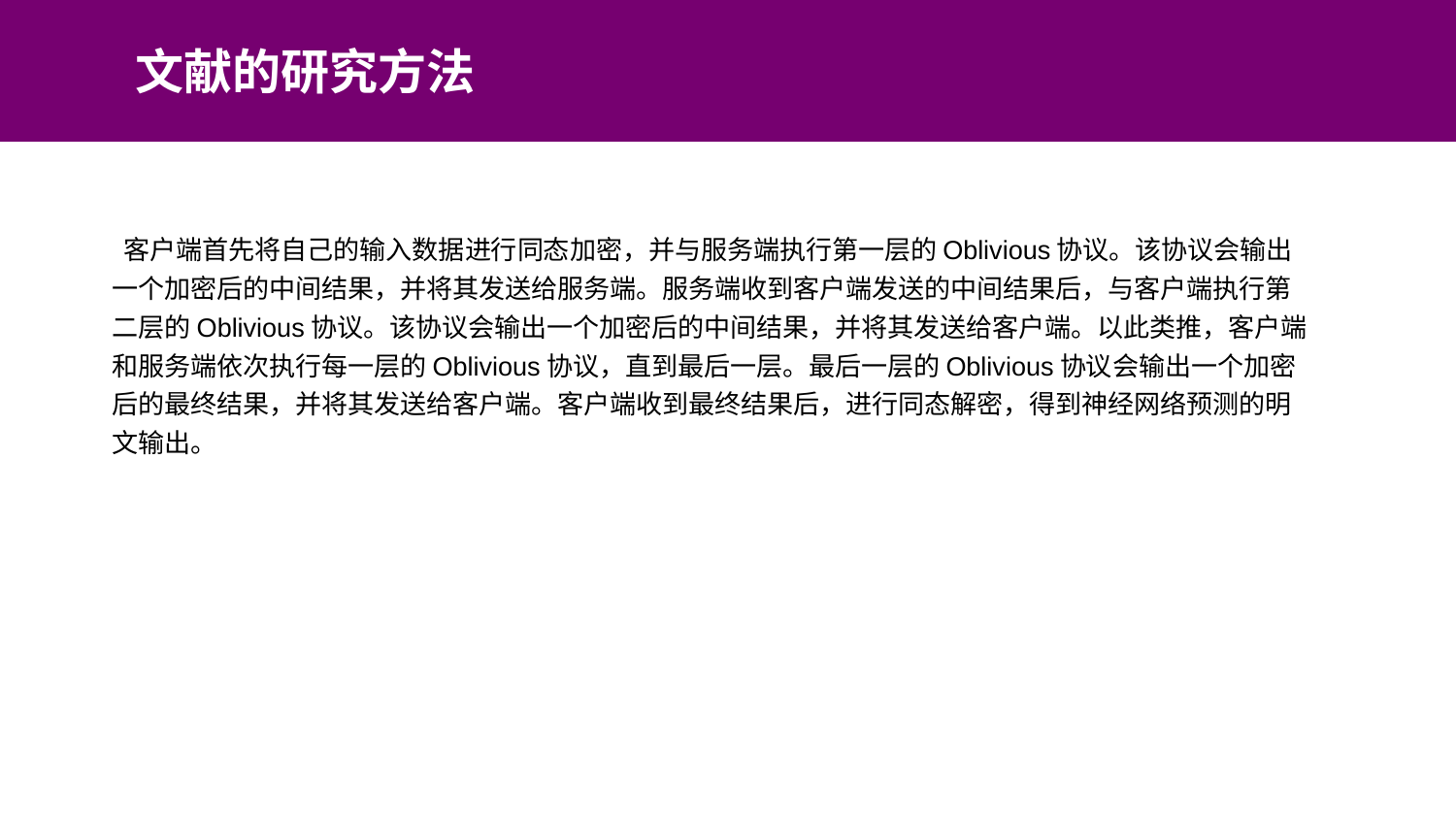

文献的研究方法
 客户端首先将自己的输入数据进行同态加密，并与服务端执行第一层的Oblivious协议。该协议会输出一个加密后的中间结果，并将其发送给服务端。服务端收到客户端发送的中间结果后，与客户端执行第二层的Oblivious协议。该协议会输出一个加密后的中间结果，并将其发送给客户端。以此类推，客户端和服务端依次执行每一层的Oblivious协议，直到最后一层。最后一层的Oblivious协议会输出一个加密后的最终结果，并将其发送给客户端。客户端收到最终结果后，进行同态解密，得到神经网络预测的明文输出。